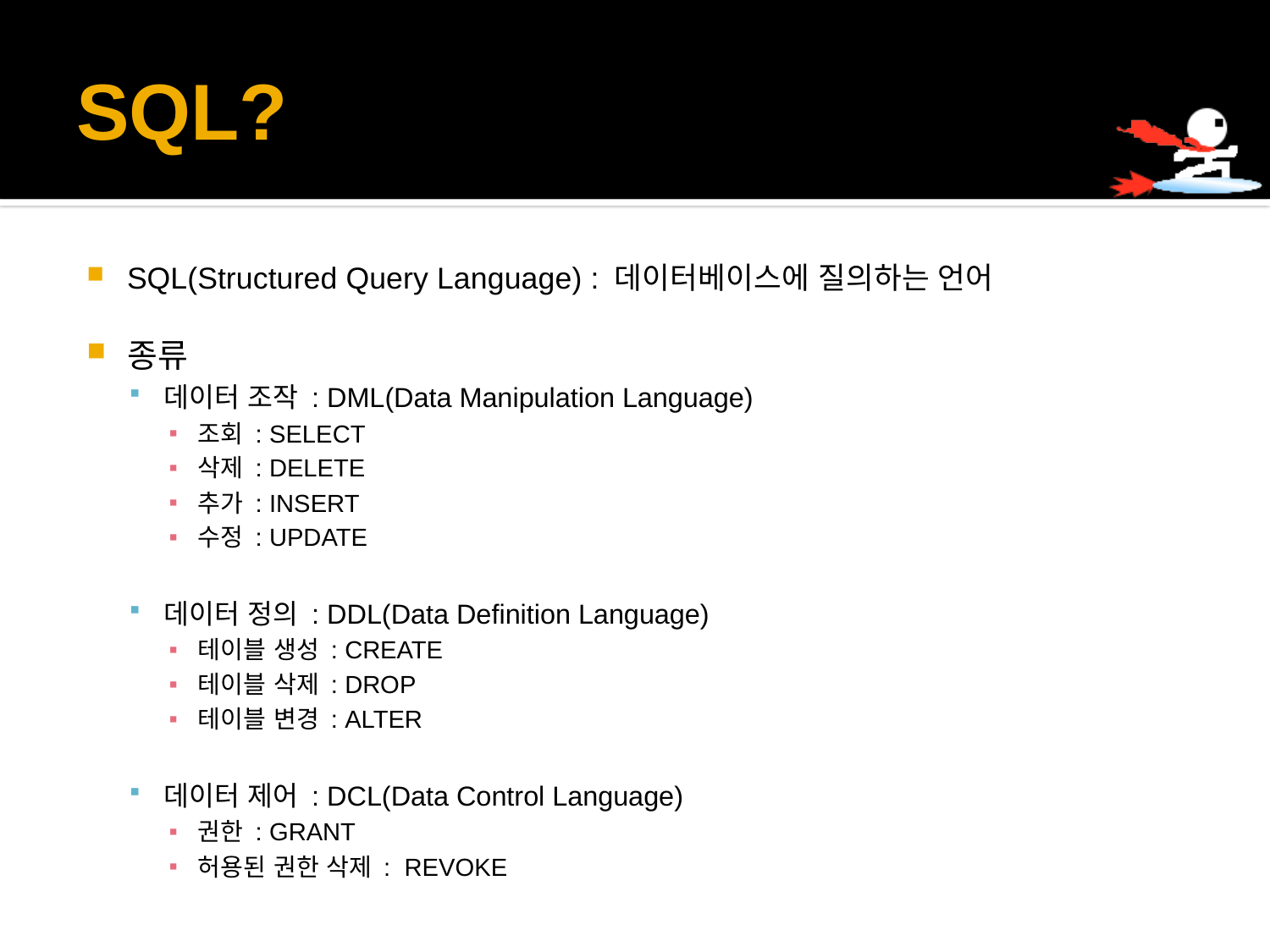

# SQL?
SQL(Structured Query Language) : 데이터베이스에 질의하는 언어

종류
데이터 조작 : DML(Data Manipulation Language)
조회 : SELECT
삭제 : DELETE
추가 : INSERT
수정 : UPDATE

데이터 정의 : DDL(Data Definition Language)
테이블 생성 : CREATE
테이블 삭제 : DROP
테이블 변경 : ALTER

데이터 제어 : DCL(Data Control Language)
권한 : GRANT
허용된 권한 삭제 :  REVOKE